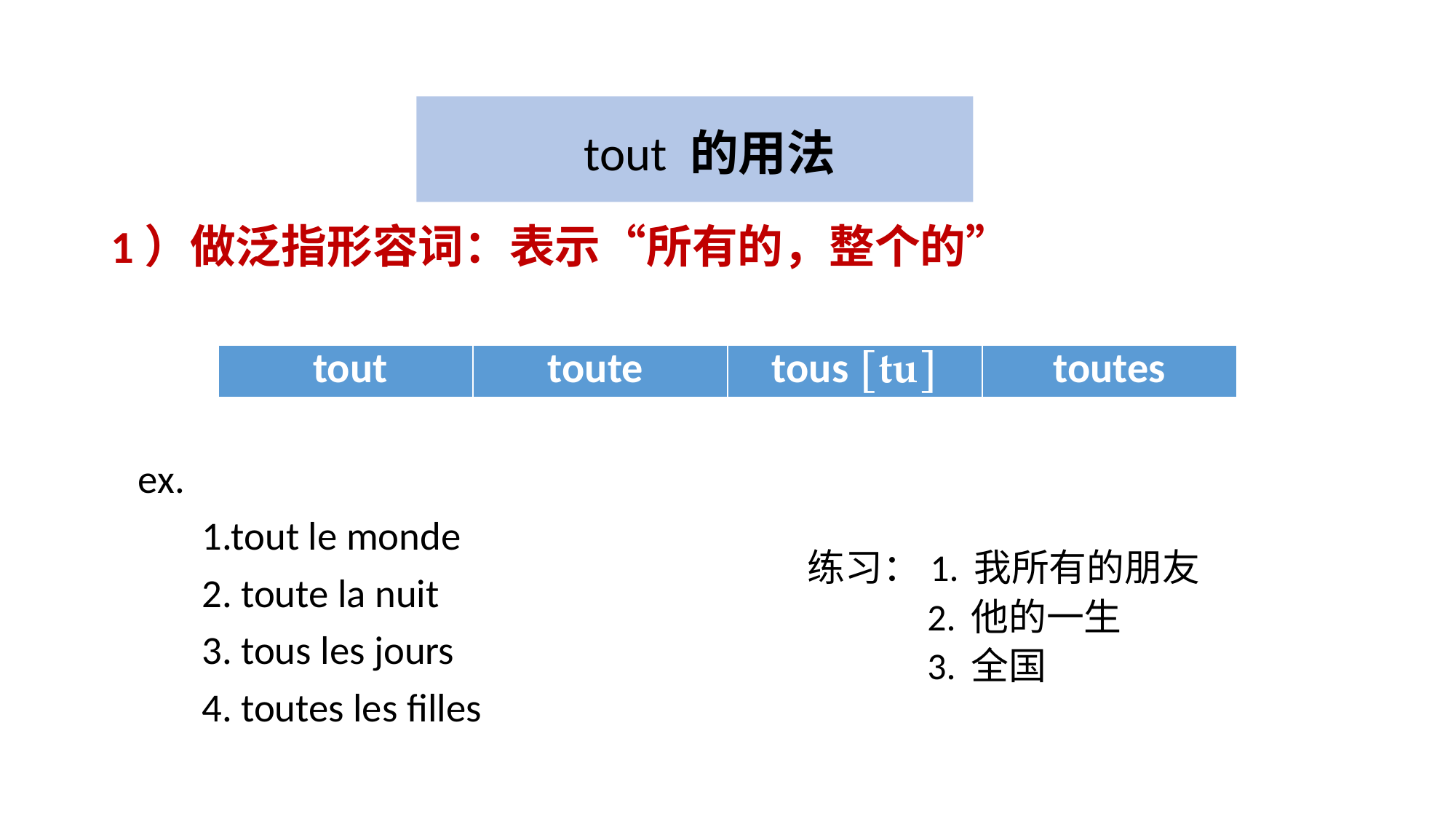

# tout 的用法
1）做泛指形容词：表示“所有的，整个的”

   ex.
          1.tout le monde
          2. toute la nuit
          3. tous les jours
          4. toutes les filles
| tout | toute | tous [tu] | toutes |
| --- | --- | --- | --- |
练习：1. 我所有的朋友
              2. 他的一生
              3. 全国